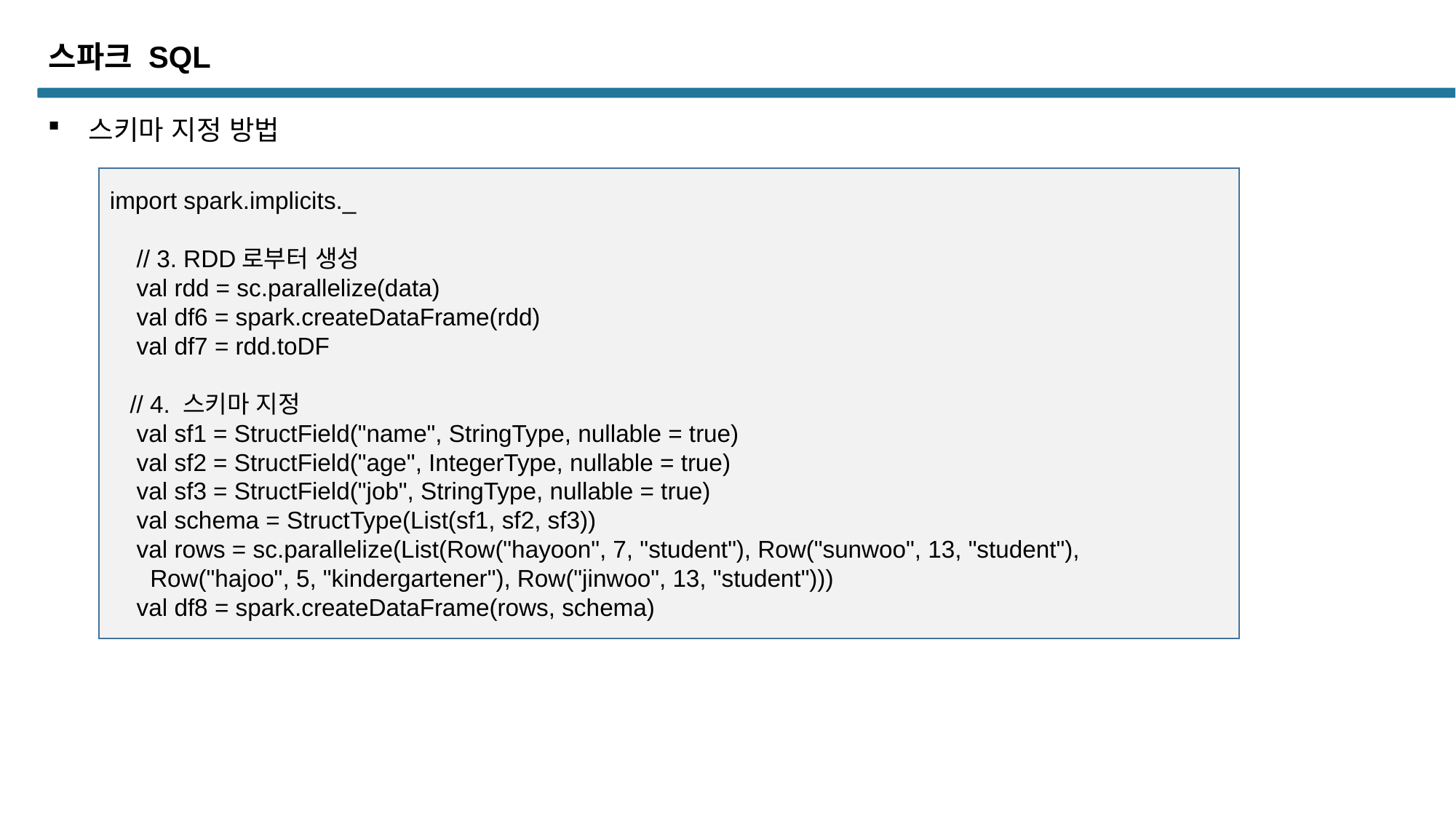

스파크 SQL
스키마 지정 방법
import spark.implicits._

    // 3. RDD로부터 생성
    val rdd = sc.parallelize(data)
    val df6 = spark.createDataFrame(rdd)
    val df7 = rdd.toDF

   // 4. 스키마 지정
    val sf1 = StructField("name", StringType, nullable = true)
    val sf2 = StructField("age", IntegerType, nullable = true)
    val sf3 = StructField("job", StringType, nullable = true)
    val schema = StructType(List(sf1, sf2, sf3))
    val rows = sc.parallelize(List(Row("hayoon", 7, "student"), Row("sunwoo", 13, "student"),
      Row("hajoo", 5, "kindergartener"), Row("jinwoo", 13, "student")))
    val df8 = spark.createDataFrame(rows, schema)